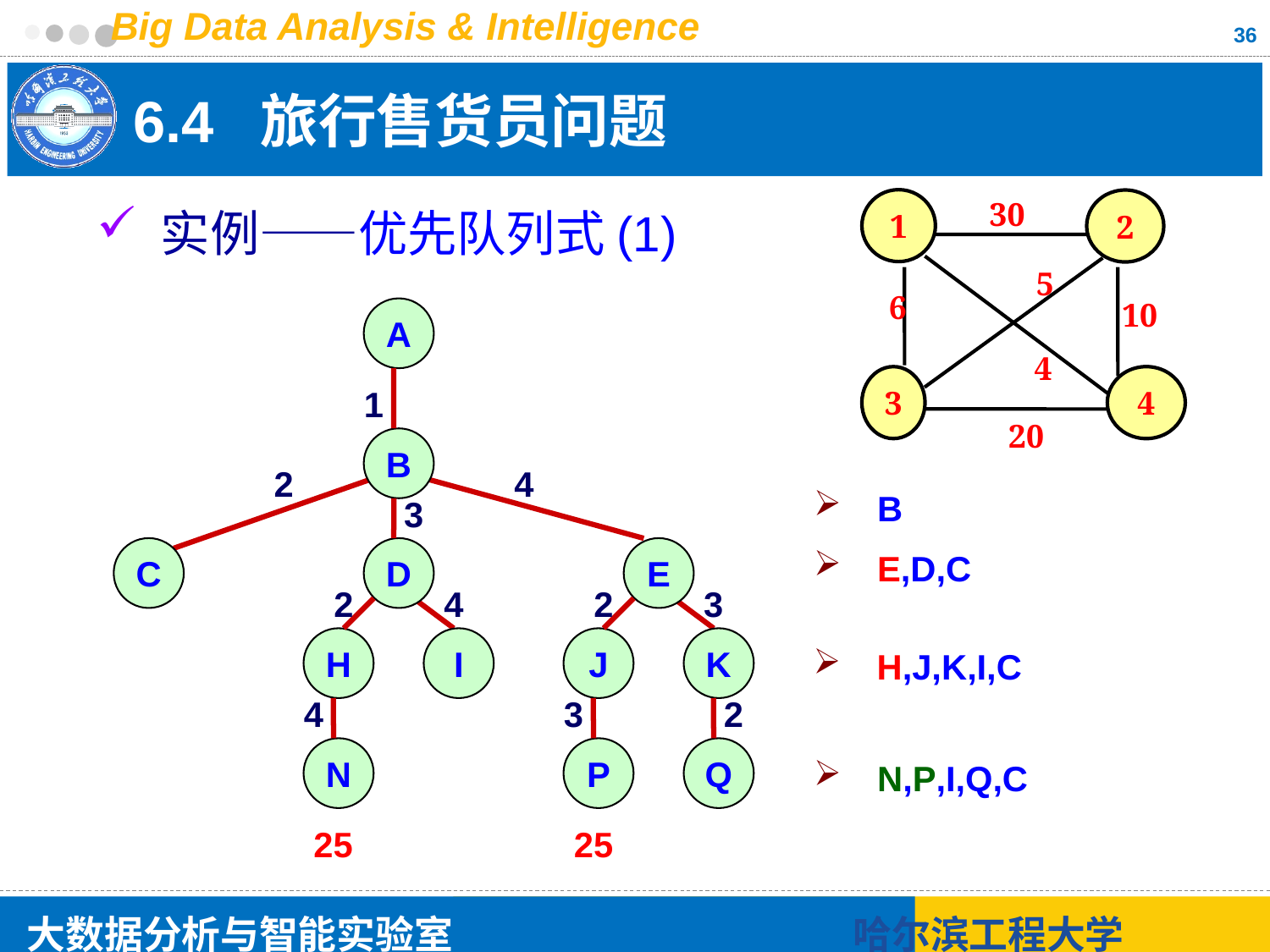

36
# 6.4  旅行售货员问题
30
1
2

5

6
10
4
3
4

20
实例——优先队列式(1)
A

1
B
2
4

B
3

C
D
E
E,D,C
2
4
2
3

H
I
J
K
H,J,K,I,C
D,J,K,C
4
3
2

N
P
Q
J,K,N,I,C
K,N,P,I,C
N,P,I,Q,C
25
25